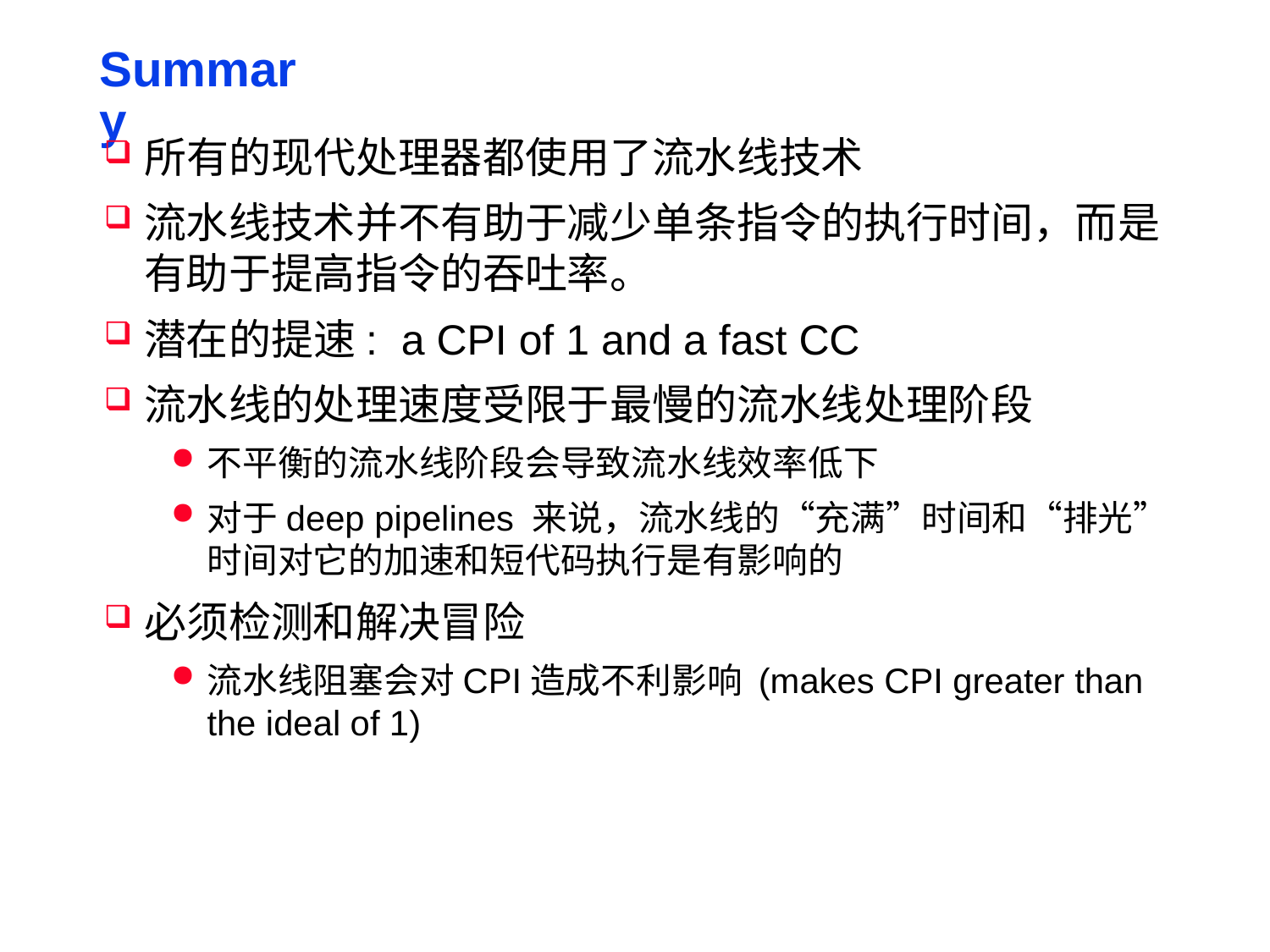

# Summary
所有的现代处理器都使用了流水线技术
流水线技术并不有助于减少单条指令的执行时间，而是有助于提高指令的吞吐率。
潜在的提速:  a CPI of 1 and a fast CC
流水线的处理速度受限于最慢的流水线处理阶段
不平衡的流水线阶段会导致流水线效率低下
对于deep pipelines 来说，流水线的“充满”时间和“排光”时间对它的加速和短代码执行是有影响的
必须检测和解决冒险
流水线阻塞会对CPI造成不利影响 (makes CPI greater than the ideal of 1)